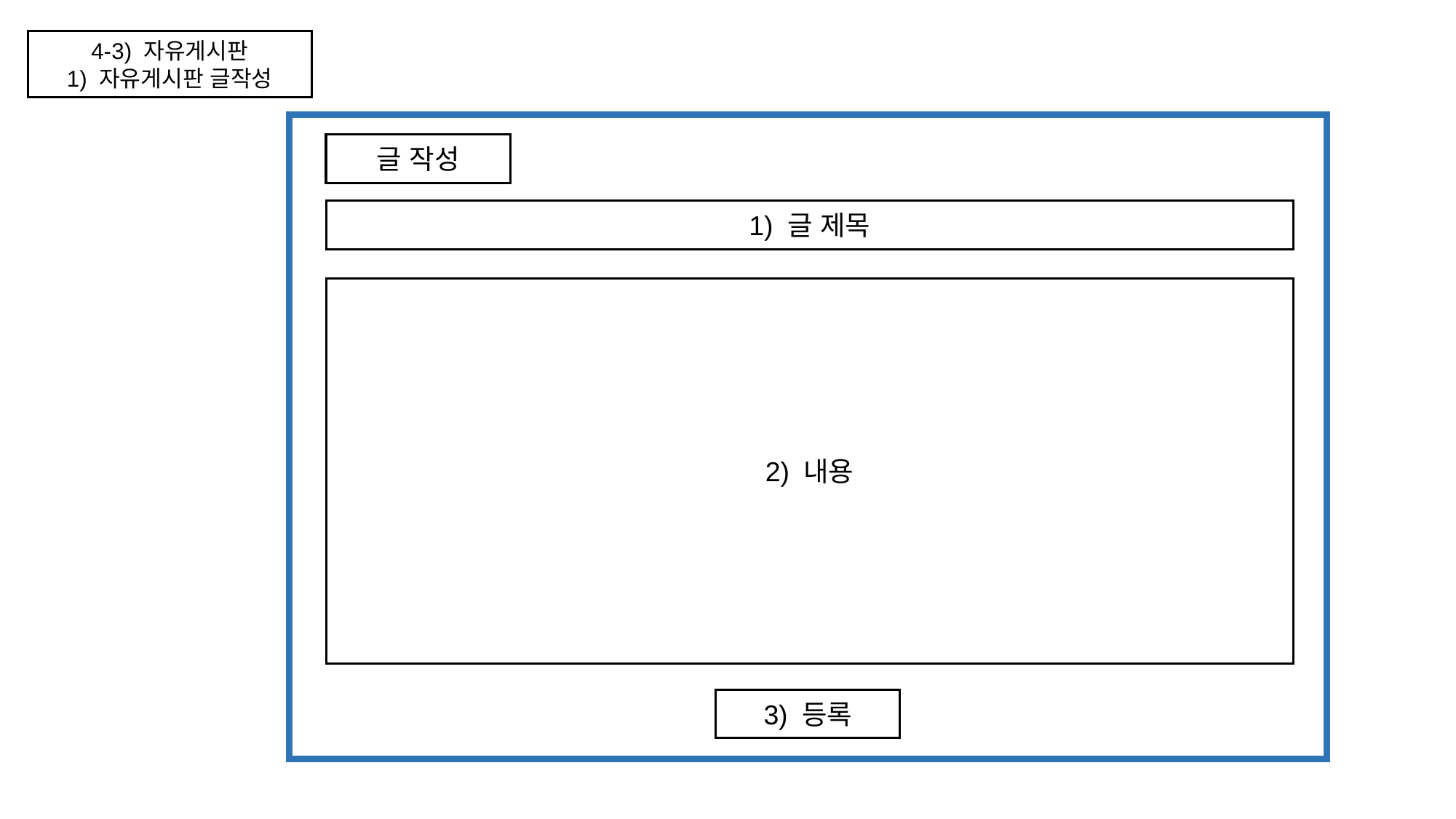

4-3) 자유게시판
1) 자유게시판 글작성

글 작성
1) 글 제목
2) 내용
3) 등록